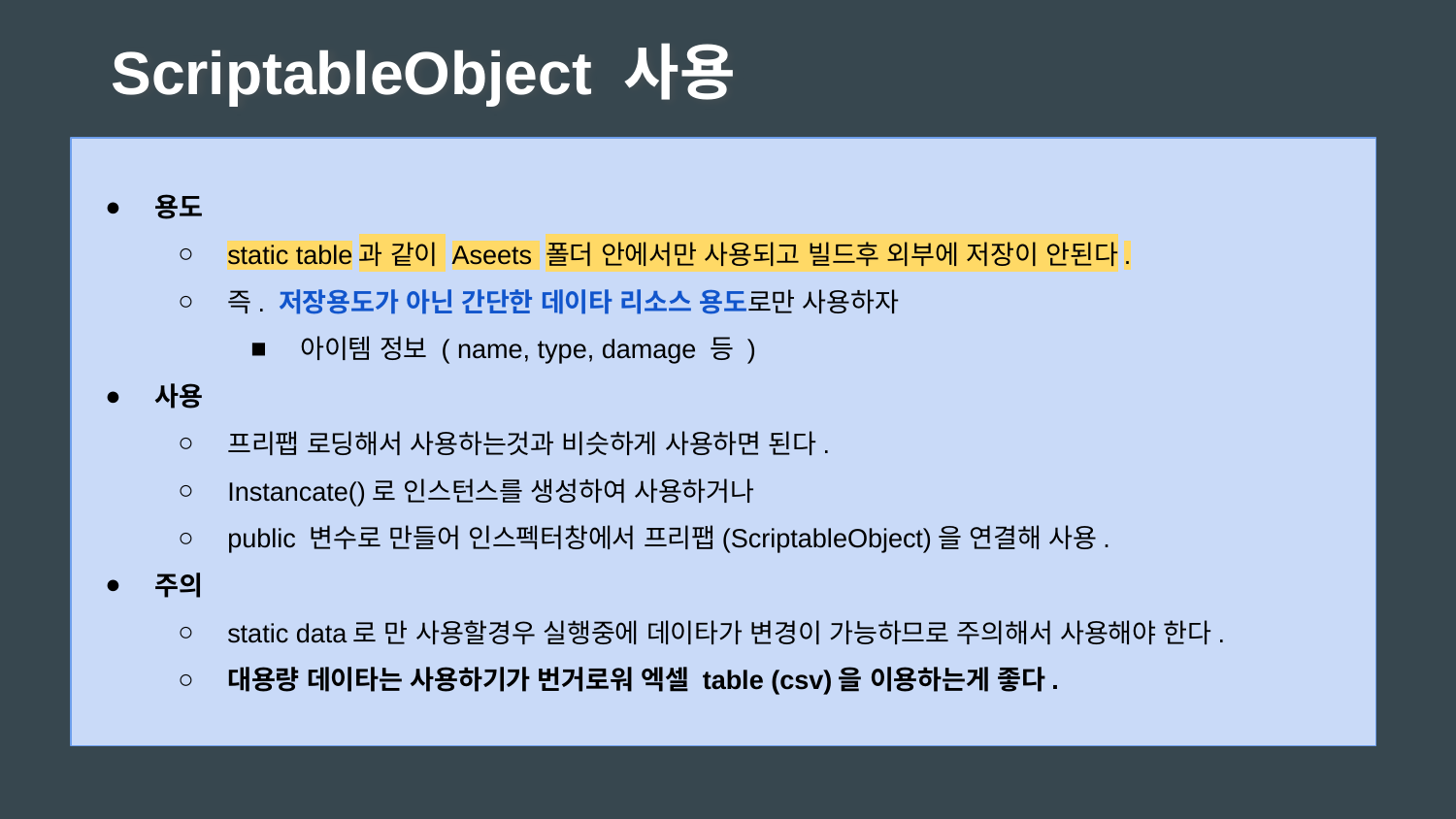

ScriptableObject 사용

용도
static table과 같이 Aseets 폴더 안에서만 사용되고 빌드후 외부에 저장이 안된다.
즉. 저장용도가 아닌 간단한 데이타 리소스 용도로만 사용하자
아이템 정보 ( name, type, damage 등 )
사용
프리팹 로딩해서 사용하는것과 비슷하게 사용하면 된다.
Instancate()로 인스턴스를 생성하여 사용하거나
public 변수로 만들어 인스펙터창에서 프리팹(ScriptableObject)을 연결해 사용.
주의
static data로 만 사용할경우 실행중에 데이타가 변경이 가능하므로 주의해서 사용해야 한다.
대용량 데이타는 사용하기가 번거로워 엑셀 table (csv)을 이용하는게 좋다.